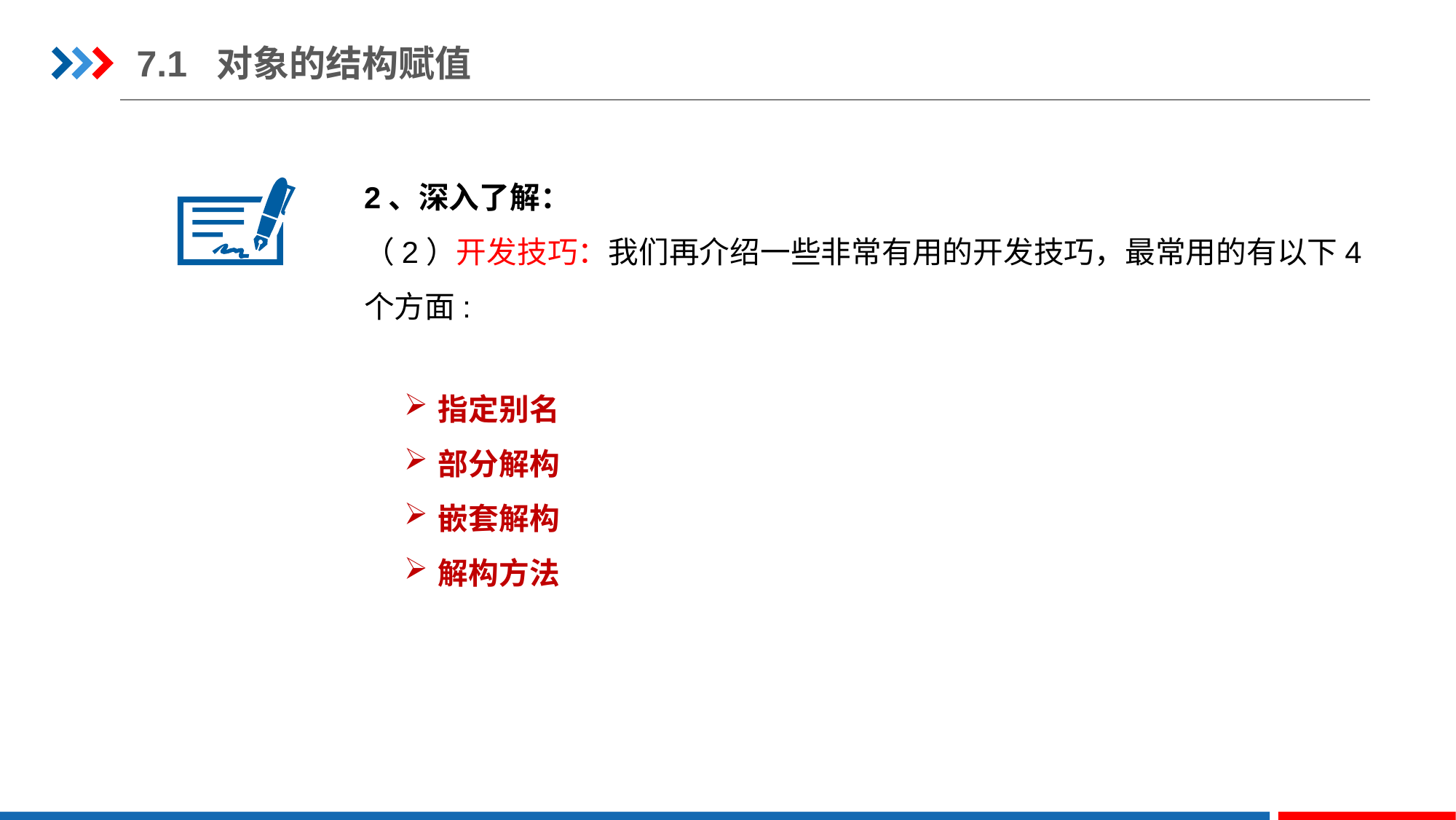

7.1  对象的结构赋值
2、深入了解：
（2）开发技巧：我们再介绍一些非常有用的开发技巧，最常用的有以下4个方面:

指定别名
部分解构
嵌套解构
解构方法